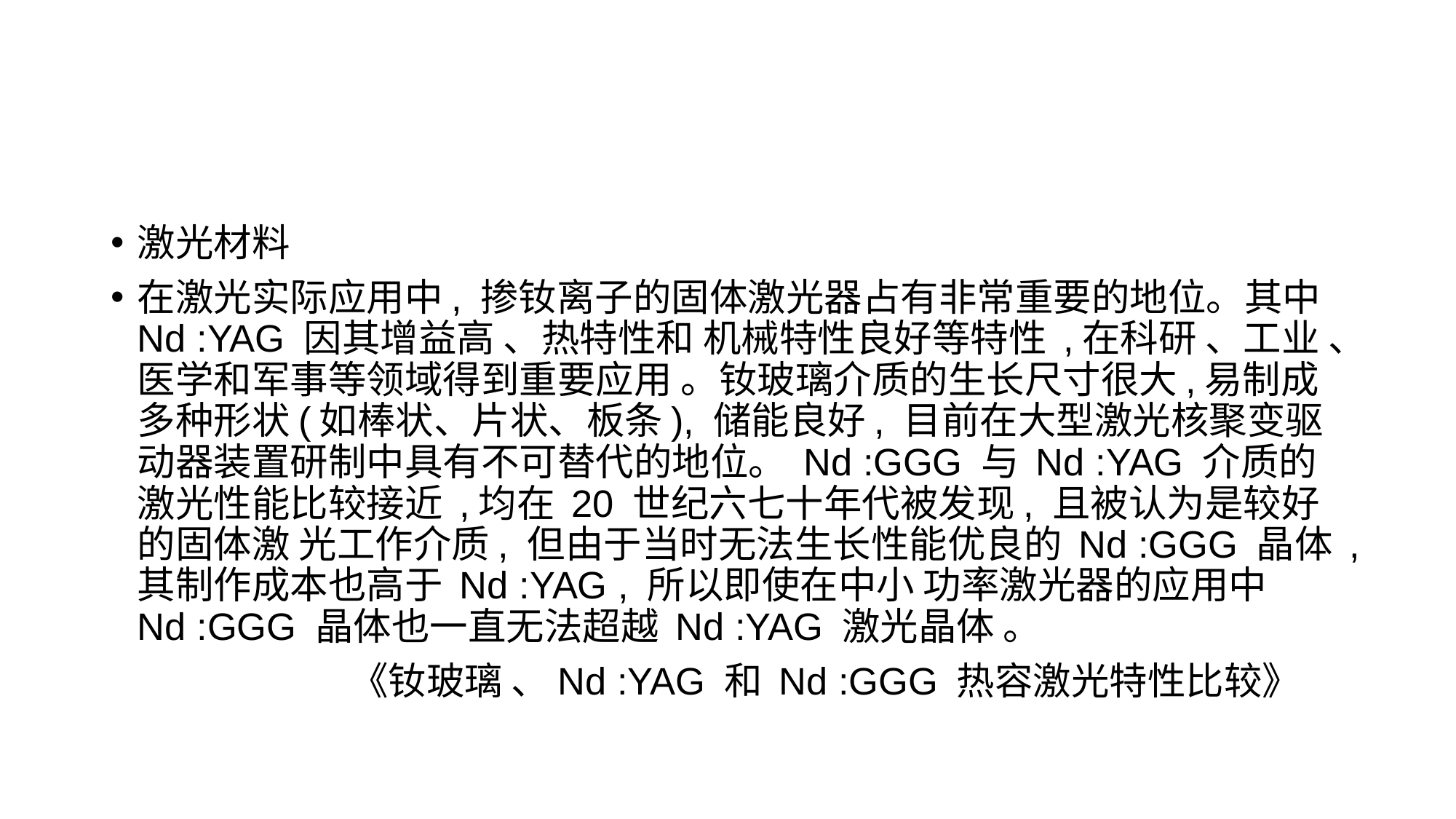

#
激光材料
在激光实际应用中, 掺钕离子的固体激光器占有非常重要的地位。其中 Nd :YAG 因其增益高 、热特性和 机械特性良好等特性 ,在科研 、工业 、医学和军事等领域得到重要应用 。钕玻璃介质的生长尺寸很大,易制成多种形状(如棒状、片状、板条), 储能良好, 目前在大型激光核聚变驱动器装置研制中具有不可替代的地位。 Nd :GGG 与 Nd :YAG 介质的激光性能比较接近 ,均在 20 世纪六七十年代被发现, 且被认为是较好的固体激 光工作介质, 但由于当时无法生长性能优良的 Nd :GGG 晶体 ,其制作成本也高于 Nd :YAG , 所以即使在中小 功率激光器的应用中 Nd :GGG 晶体也一直无法超越 Nd :YAG 激光晶体 。
                           《钕玻璃 、Nd :YAG 和 Nd :GGG 热容激光特性比较》